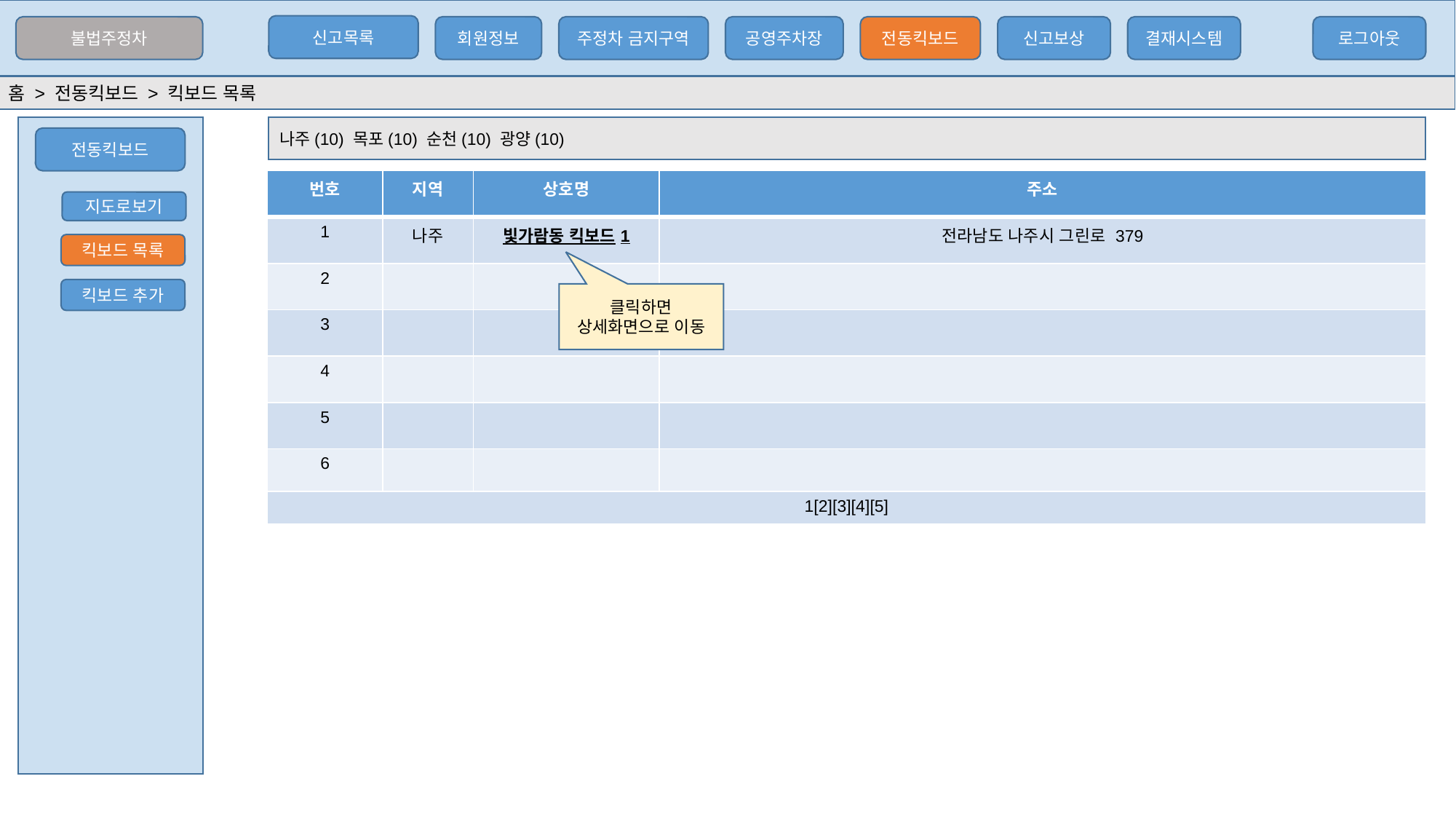

신고목록
불법주정차
회원정보
주정차 금지구역
전동킥보드
신고보상
결재시스템
로그아웃
공영주차장
홈 > 전동킥보드 > 킥보드 목록

나주(10) 목포(10) 순천(10) 광양(10)
전동킥보드
| 번호 | 지역 | 상호명 | 주소 |
| --- | --- | --- | --- |
| 1 | 나주 | 빛가람동 킥보드1 | 전라남도 나주시 그린로 379 |
| 2 |  |  |  |
| 3 |  |  |  |
| 4 |  |  |  |
| 5 |  |  |  |
| 6 |  |  |  |
| 1[2][3][4][5] |  |  |  |
지도로보기
킥보드 목록
킥보드 추가
클릭하면 상세화면으로 이동